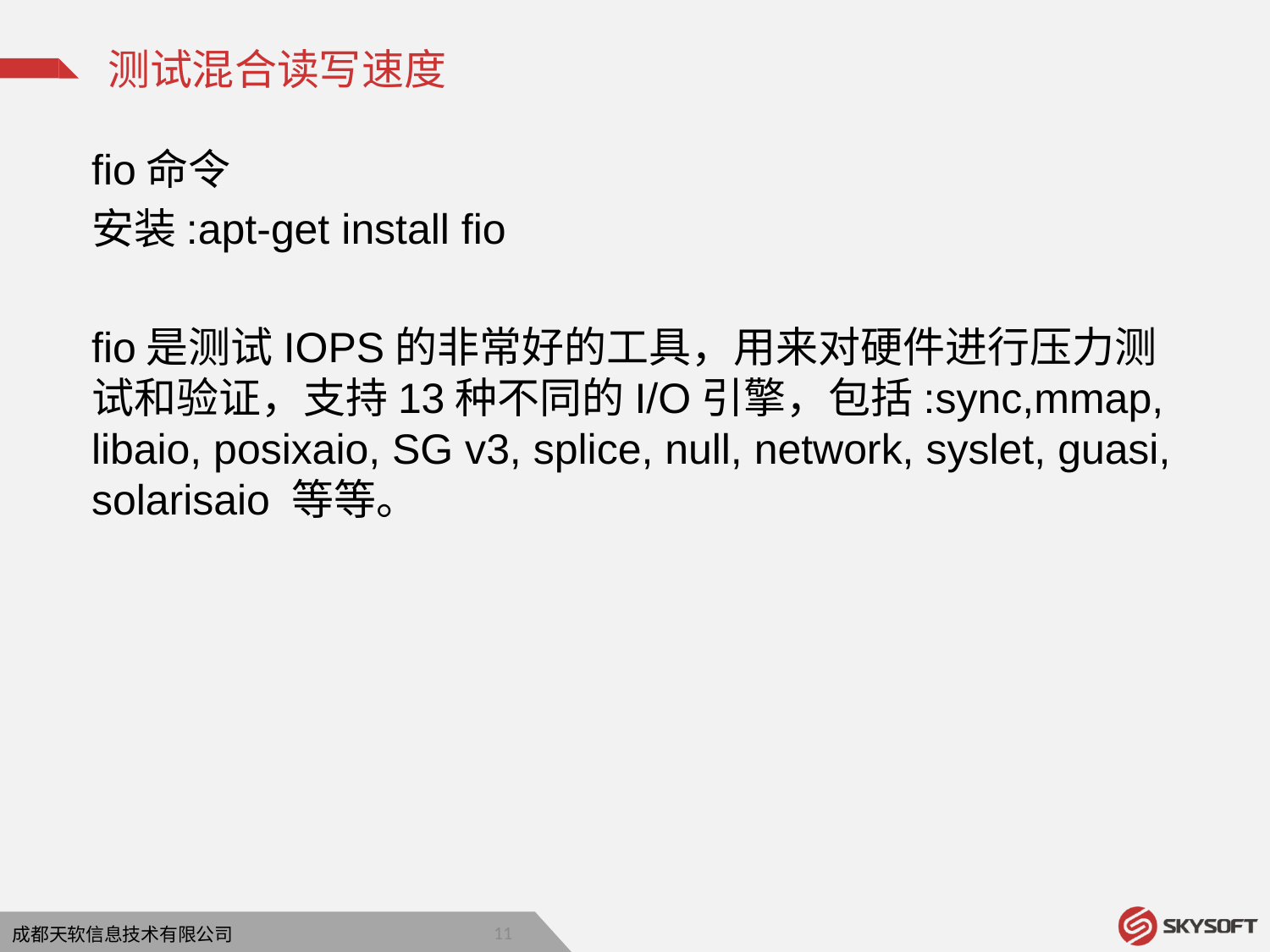

测试混合读写速度

fio命令
安装:apt-get install fio

fio是测试IOPS的非常好的工具，用来对硬件进行压力测试和验证，支持13种不同的I/O引擎，包括:sync,mmap, libaio, posixaio, SG v3, splice, null, network, syslet, guasi, solarisaio 等等。

11